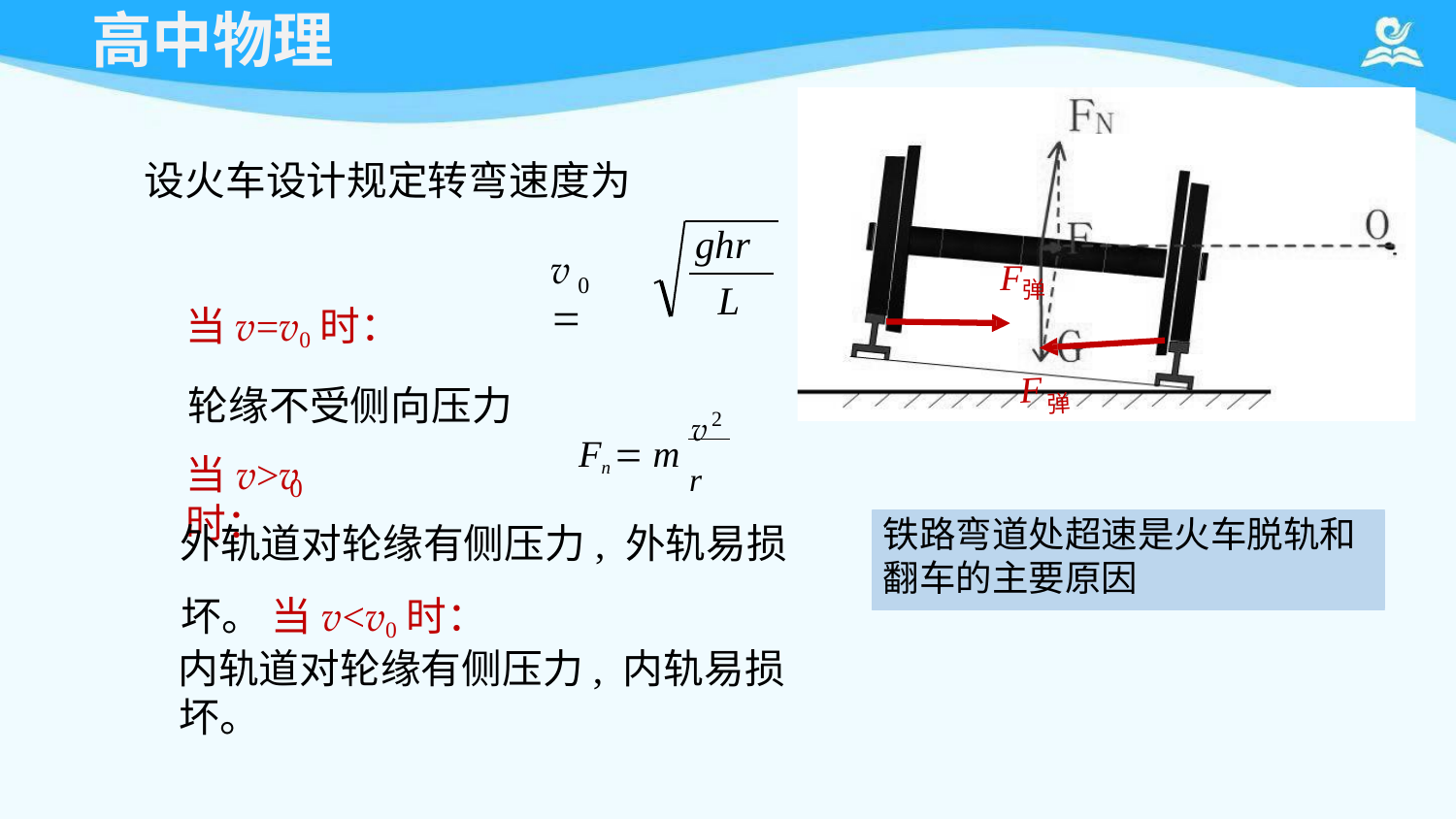

# 高中物理

设火车设计规定转弯速度为
ghr

v	=
F
0
当v=v0时：
轮缘不受侧向压力
弹
L

v2
F
弹
Fn = m r

当v>v 时：
0
外轨道对轮缘有侧压力, 外轨易损坏。 当v<v0时：
内轨道对轮缘有侧压力, 内轨易损坏。
铁路弯道处超速是火车脱轨和 翻车的主要原因